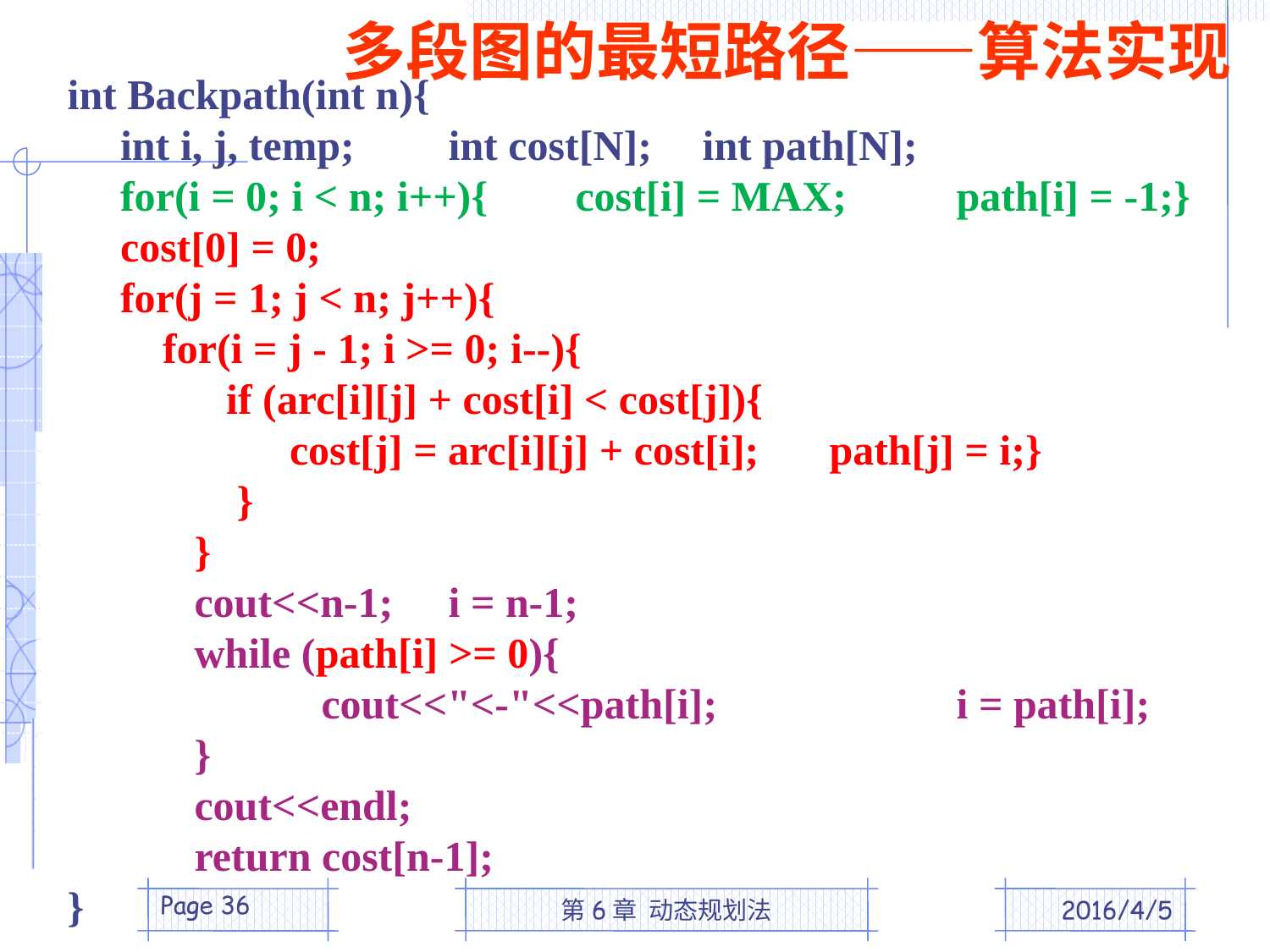

多段图的最短路径——算法实现
int Backpath(int n){
     int i, j, temp;	int cost[N];	int path[N];
     for(i = 0; i < n; i++){	cost[i] = MAX;	path[i] = -1;}
     cost[0] = 0;
     for(j = 1; j < n; j++){
         for(i = j - 1; i >= 0; i--){
               if (arc[i][j] + cost[i] < cost[j]){
	         cost[j] = arc[i][j] + cost[i];	path[j] = i;}
	    }
	}
	cout<<n-1; 	i = n-1;
	while (path[i] >= 0){
		cout<<"<-"<<path[i];		i = path[i];
	}
	cout<<endl;
	return cost[n-1];
}
Page 36
第6章  动态规划法
2016/4/5